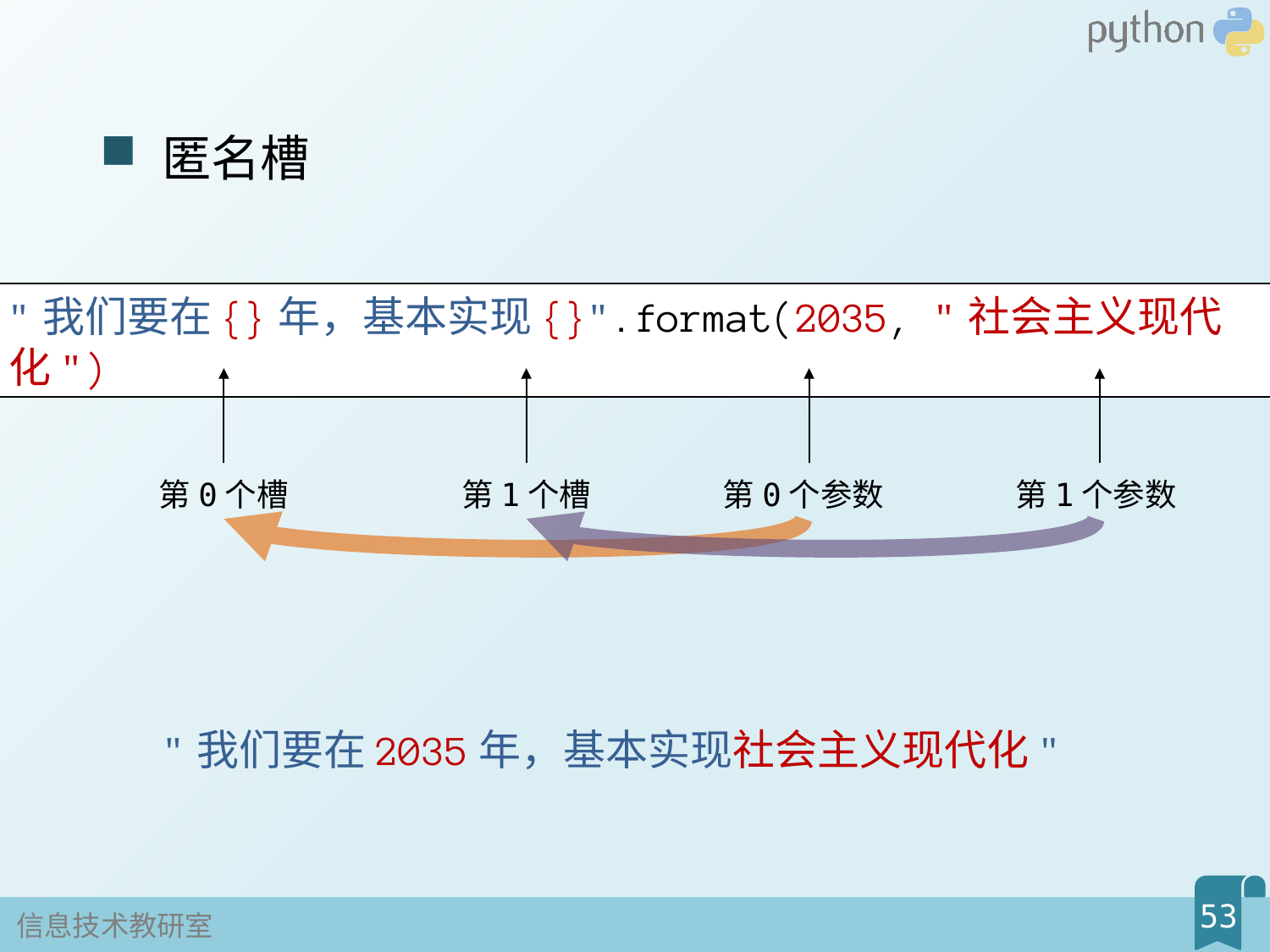

匿名槽
"我们要在{}年，基本实现{}".format(2035, "社会主义现代化")
第0个槽
第1个槽
第0个参数
第1个参数
"我们要在2035年，基本实现社会主义现代化"
53